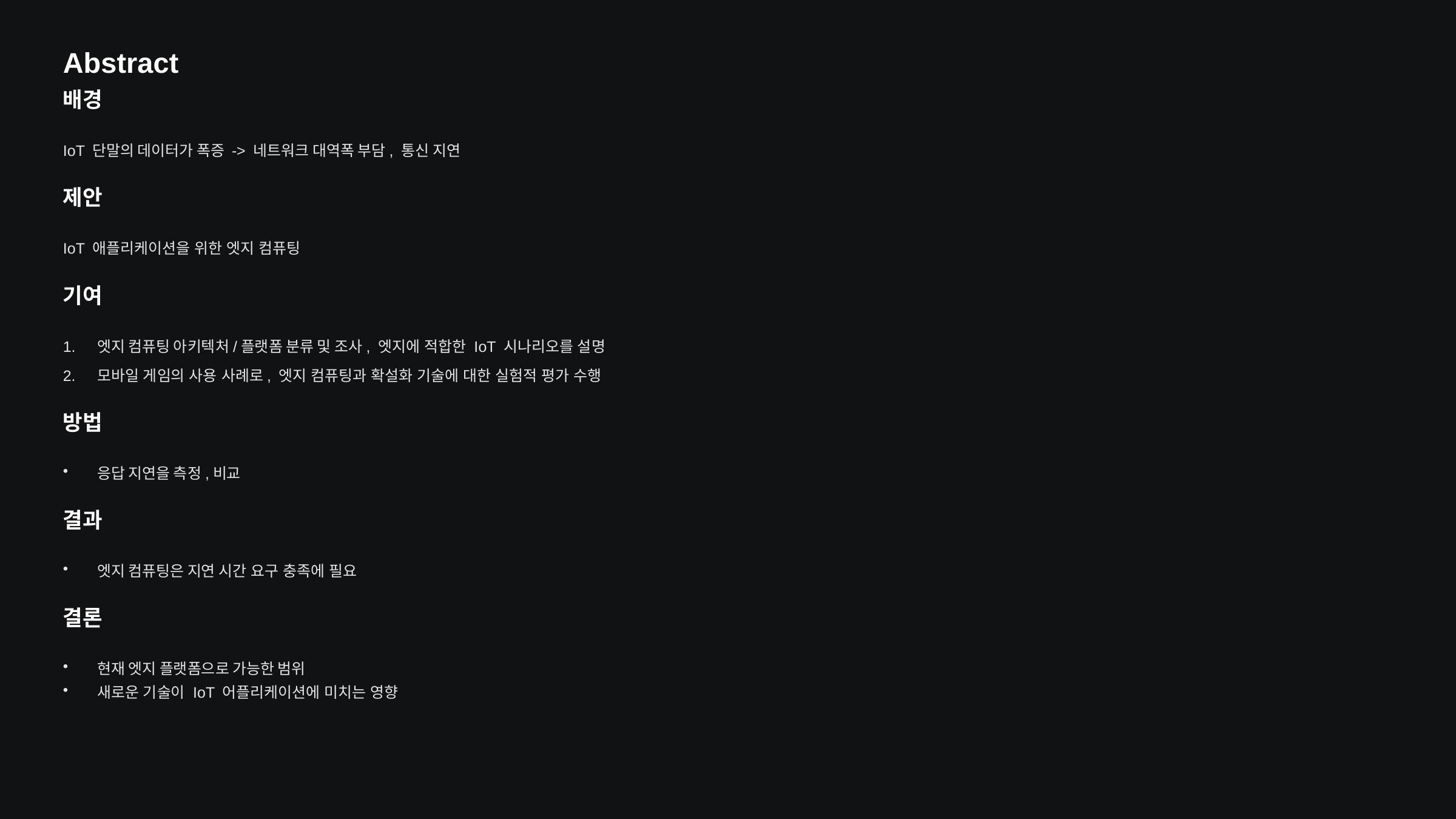

Abstract
배경
IoT 단말의 데이터가 폭증 -> 네트워크 대역폭 부담, 통신 지연
제안
IoT 애플리케이션을 위한 엣지 컴퓨팅
기여
엣지 컴퓨팅 아키텍처/플랫폼 분류 및 조사, 엣지에 적합한 IoT 시나리오를 설명
모바일 게임의 사용 사례로, 엣지 컴퓨팅과 확설화 기술에 대한 실험적 평가 수행
방법
응답 지연을 측정,비교
결과
엣지 컴퓨팅은 지연 시간 요구 충족에 필요
결론
현재 엣지 플랫폼으로 가능한 범위
새로운 기술이 IoT 어플리케이션에 미치는 영향